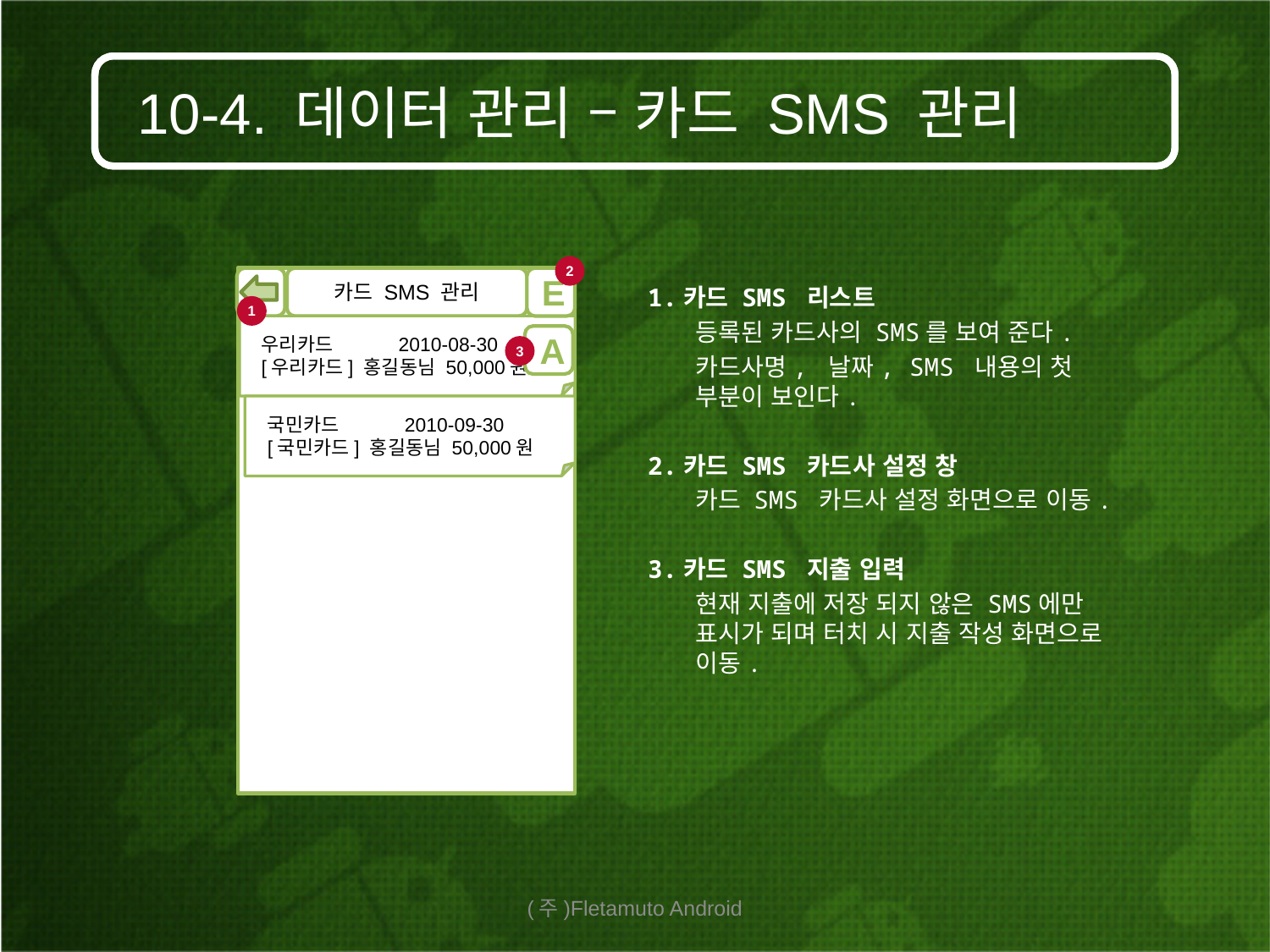

# 10-4. 데이터 관리 – 카드 SMS 관리
2

카드 SMS 관리
E
1.카드 SMS 리스트
	등록된 카드사의 SMS를 보여 준다.
	카드사명, 날짜, SMS 내용의 첫 부분이 보인다.

2.카드 SMS 카드사 설정 창
 	카드 SMS 카드사 설정 화면으로 이동.

3.카드 SMS 지출 입력
 	현재 지출에 저장 되지 않은 SMS에만 표시가 되며 터치 시 지출 작성 화면으로 이동.

1

우리카드           2010-08-30
[우리카드] 홍길동님 50,000원
A
3

국민카드           2010-09-30
[국민카드] 홍길동님 50,000원
(주)Fletamuto Android